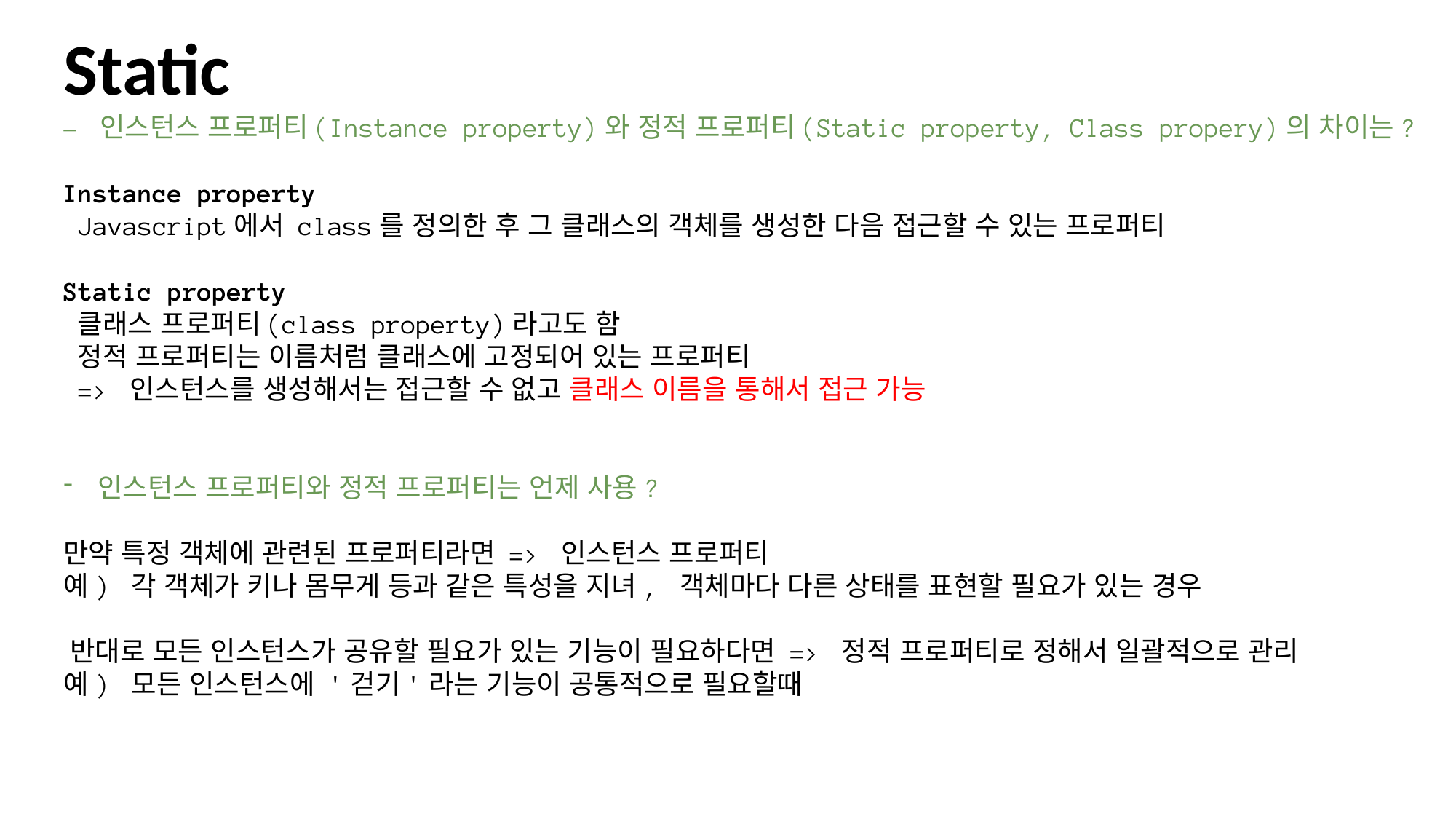

Static
- 인스턴스 프로퍼티(Instance property)와 정적 프로퍼티(Static property, Class propery)의 차이는?

Instance property
 Javascript에서 class를 정의한 후 그 클래스의 객체를 생성한 다음 접근할 수 있는 프로퍼티
Static property
 클래스 프로퍼티(class property)라고도 함
 정적 프로퍼티는 이름처럼 클래스에 고정되어 있는 프로퍼티
 => 인스턴스를 생성해서는 접근할 수 없고 클래스 이름을 통해서 접근 가능

인스턴스 프로퍼티와 정적 프로퍼티는 언제 사용?
만약 특정 객체에 관련된 프로퍼티라면 => 인스턴스 프로퍼티
예) 각 객체가 키나 몸무게 등과 같은 특성을 지녀, 객체마다 다른 상태를 표현할 필요가 있는 경우
​반대로 모든 인스턴스가 공유할 필요가 있는 기능이 필요하다면 => 정적 프로퍼티로 정해서 일괄적으로 관리
예) 모든 인스턴스에 '걷기'라는 기능이 공통적으로 필요할때